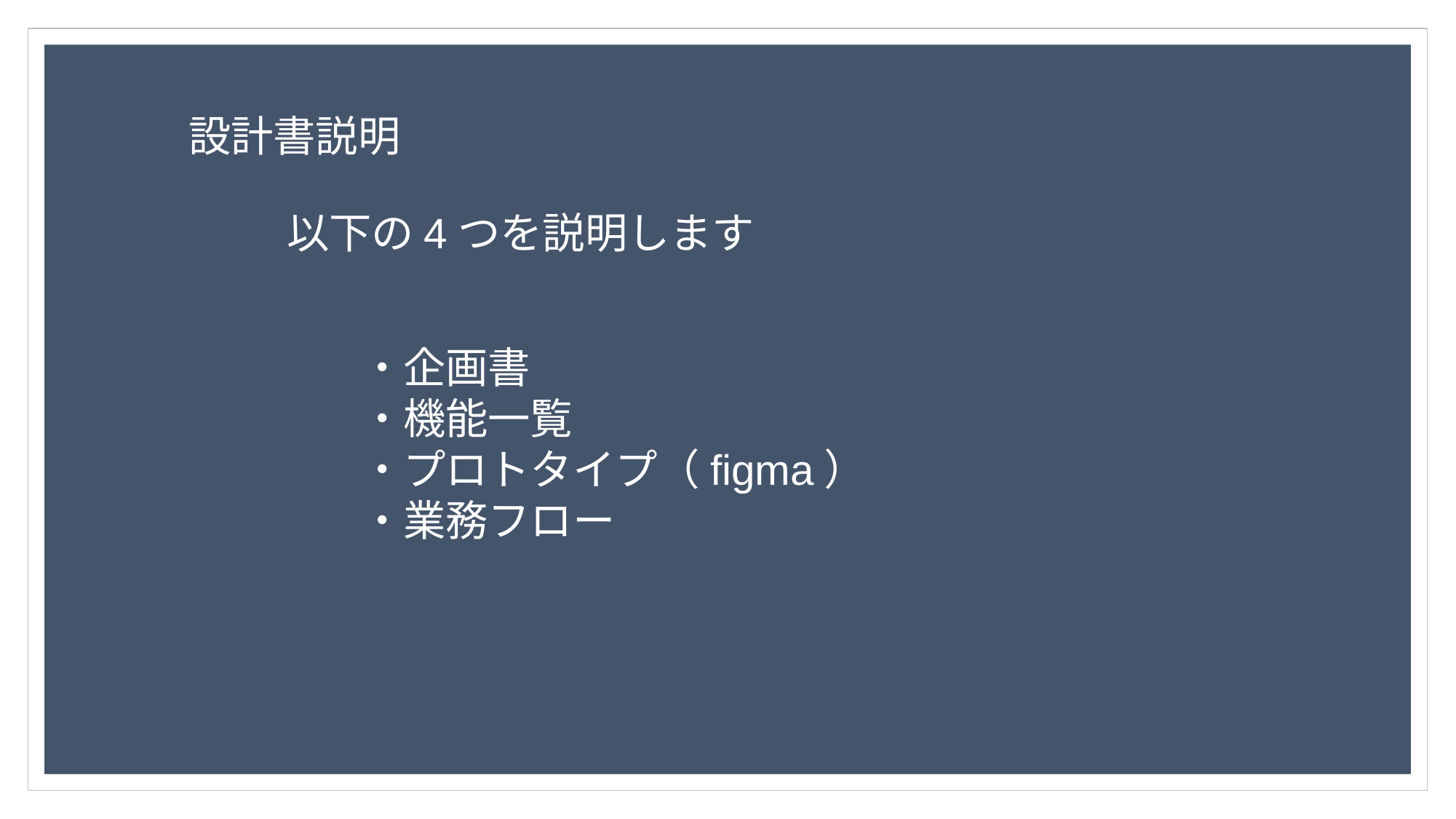

設計書説明
以下の4つを説明します
・企画書
・機能一覧
・プロトタイプ（figma）
・業務フロー